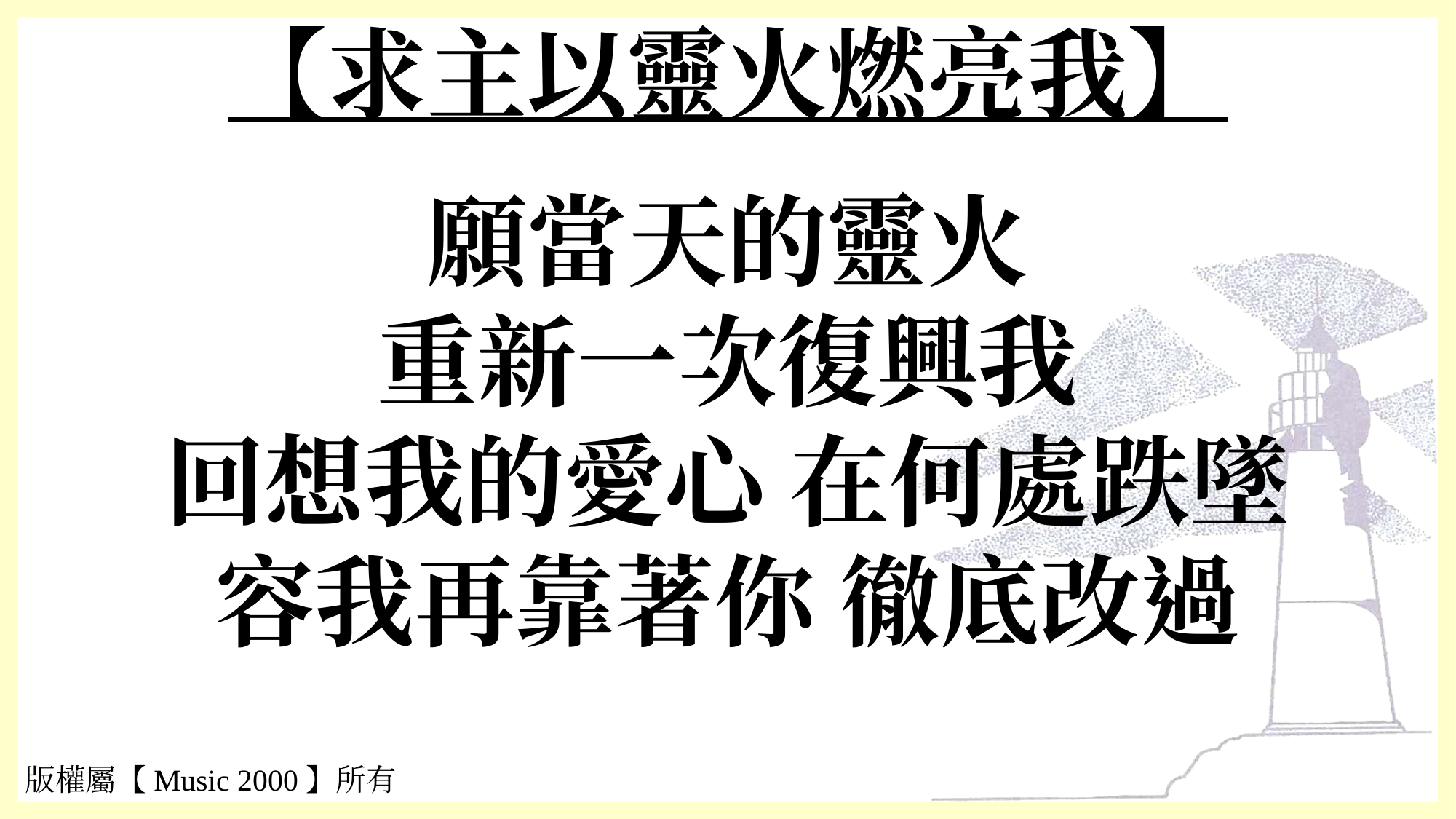

# 【求主以靈火燃亮我】
願當天的靈火
重新一次復興我
回想我的愛心 在何處跌墜
容我再靠著你 徹底改過
版權屬【Music 2000】所有